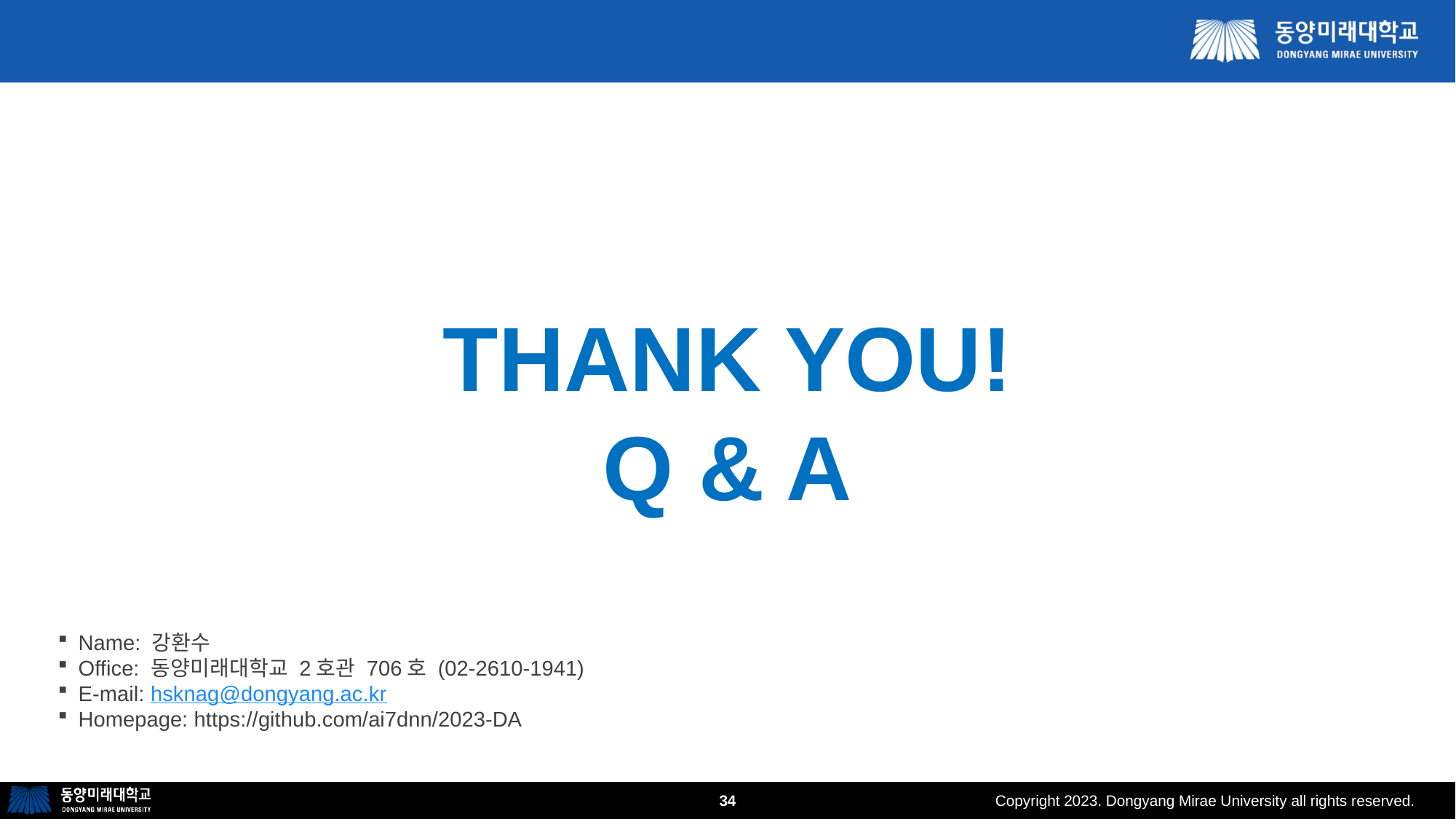

#

THANK YOU!
Q & A
Name: 강환수
Office: 동양미래대학교 2호관 706호 (02-2610-1941)
E-mail: hsknag@dongyang.ac.kr
Homepage: https://github.com/ai7dnn/2023-DA
34